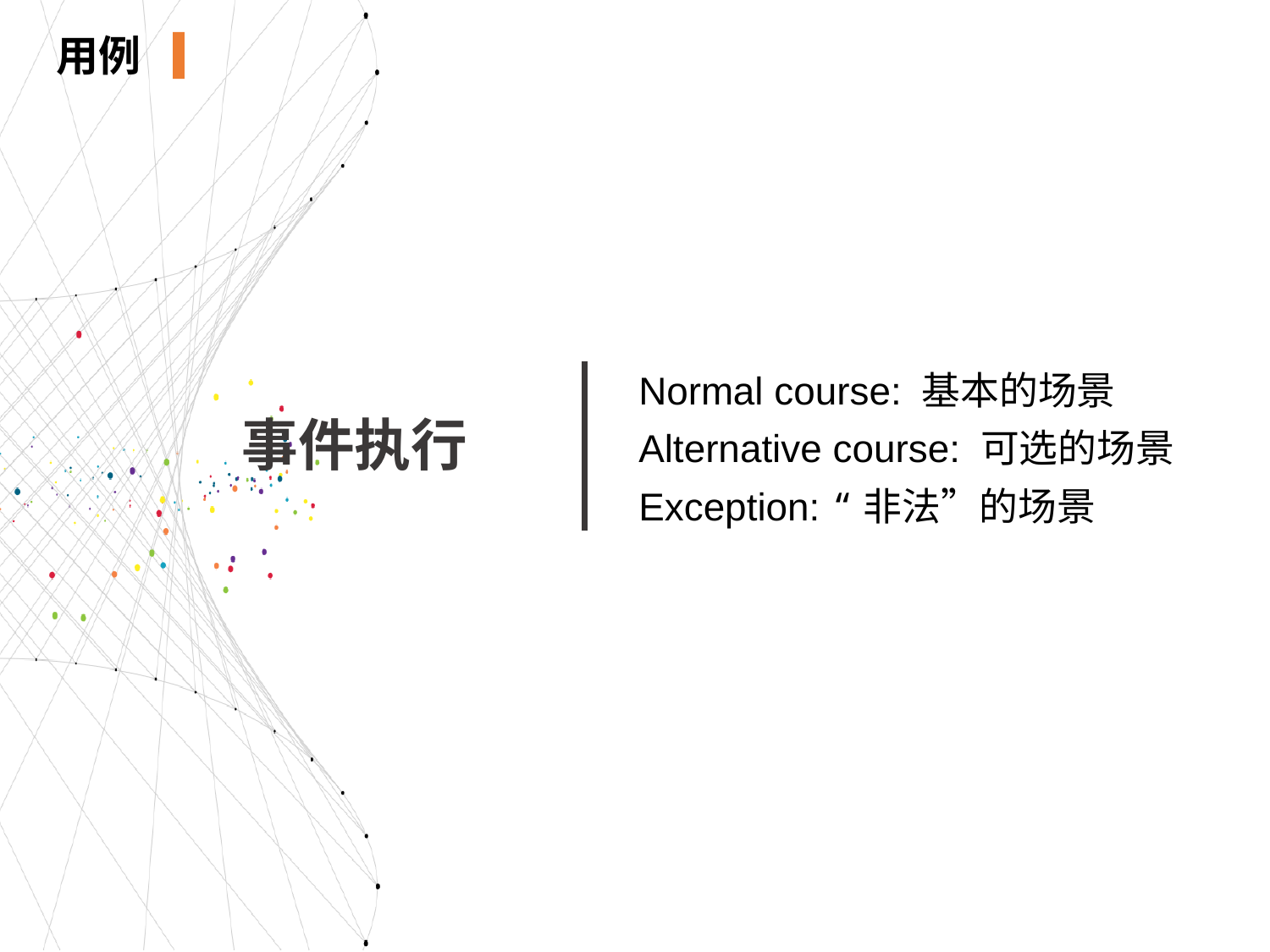

用例

Normal course: 基本的场景
Alternative course: 可选的场景
Exception: “非法”的场景
事件执行